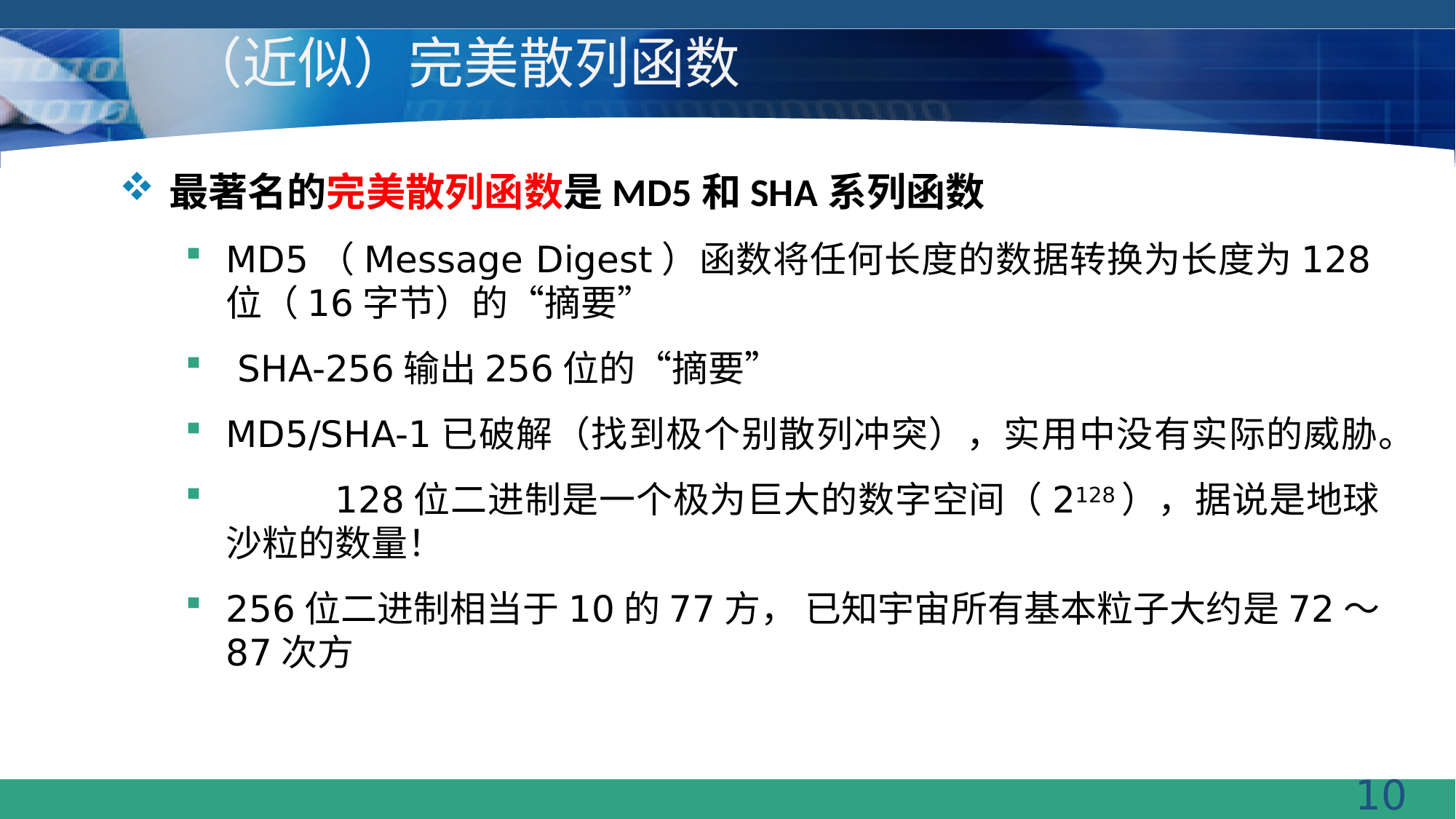

# （近似）完美散列函数
最著名的完美散列函数是MD5和SHA系列函数
MD5（Message Digest）函数将任何长度的数据转换为长度为128位（16字节）的“摘要”
 SHA-256输出256位的“摘要”
MD5/SHA-1已破解（找到极个别散列冲突），实用中没有实际的威胁。
	128位二进制是一个极为巨大的数字空间（2128），据说是地球沙粒的数量！
256位二进制相当于10的77方， 已知宇宙所有基本粒子大约是72～ 87次方